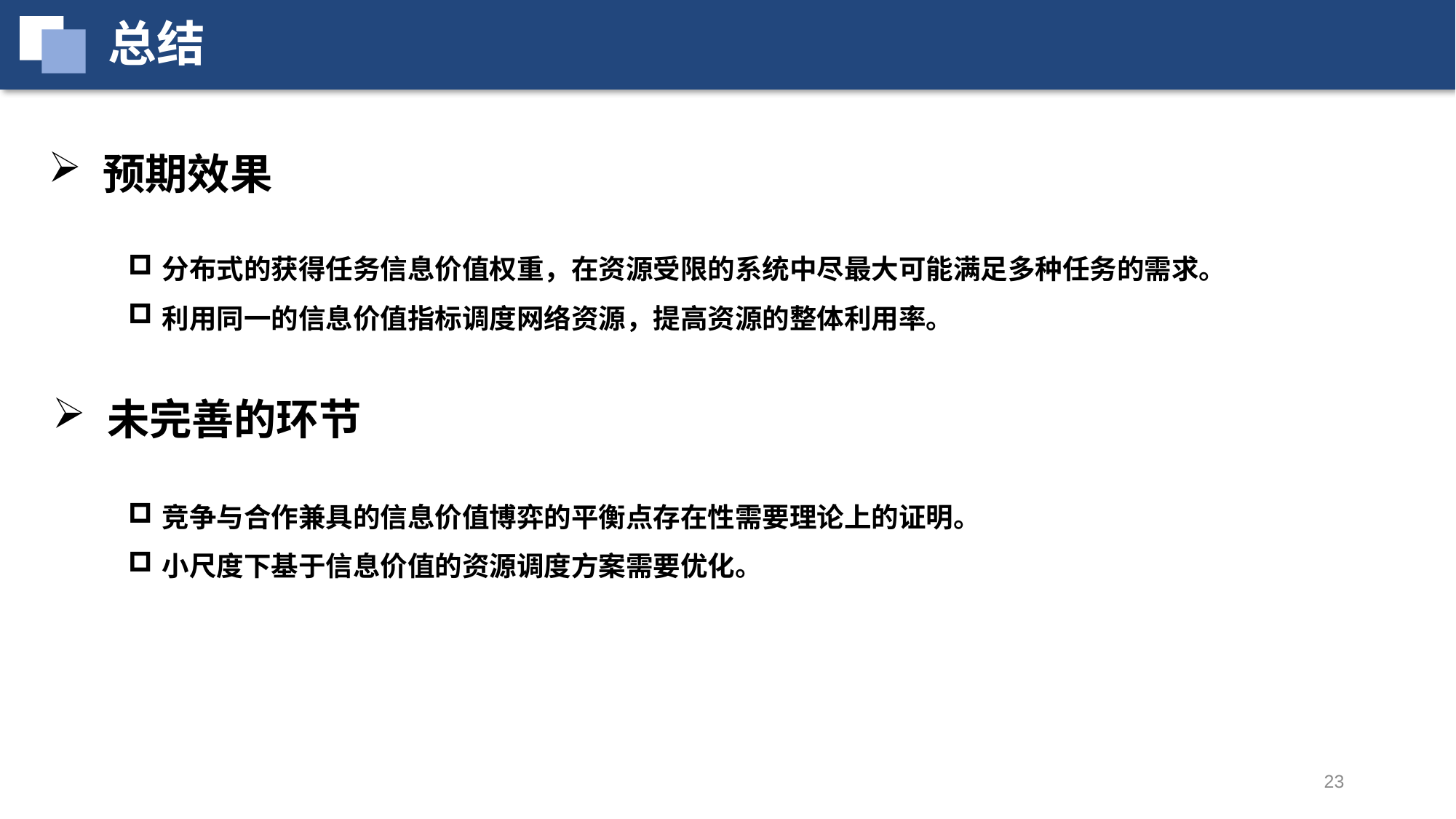

总结

预期效果
分布式的获得任务信息价值权重，在资源受限的系统中尽最大可能满足多种任务的需求。
利用同一的信息价值指标调度网络资源，提高资源的整体利用率。
未完善的环节
竞争与合作兼具的信息价值博弈的平衡点存在性需要理论上的证明。
小尺度下基于信息价值的资源调度方案需要优化。
23